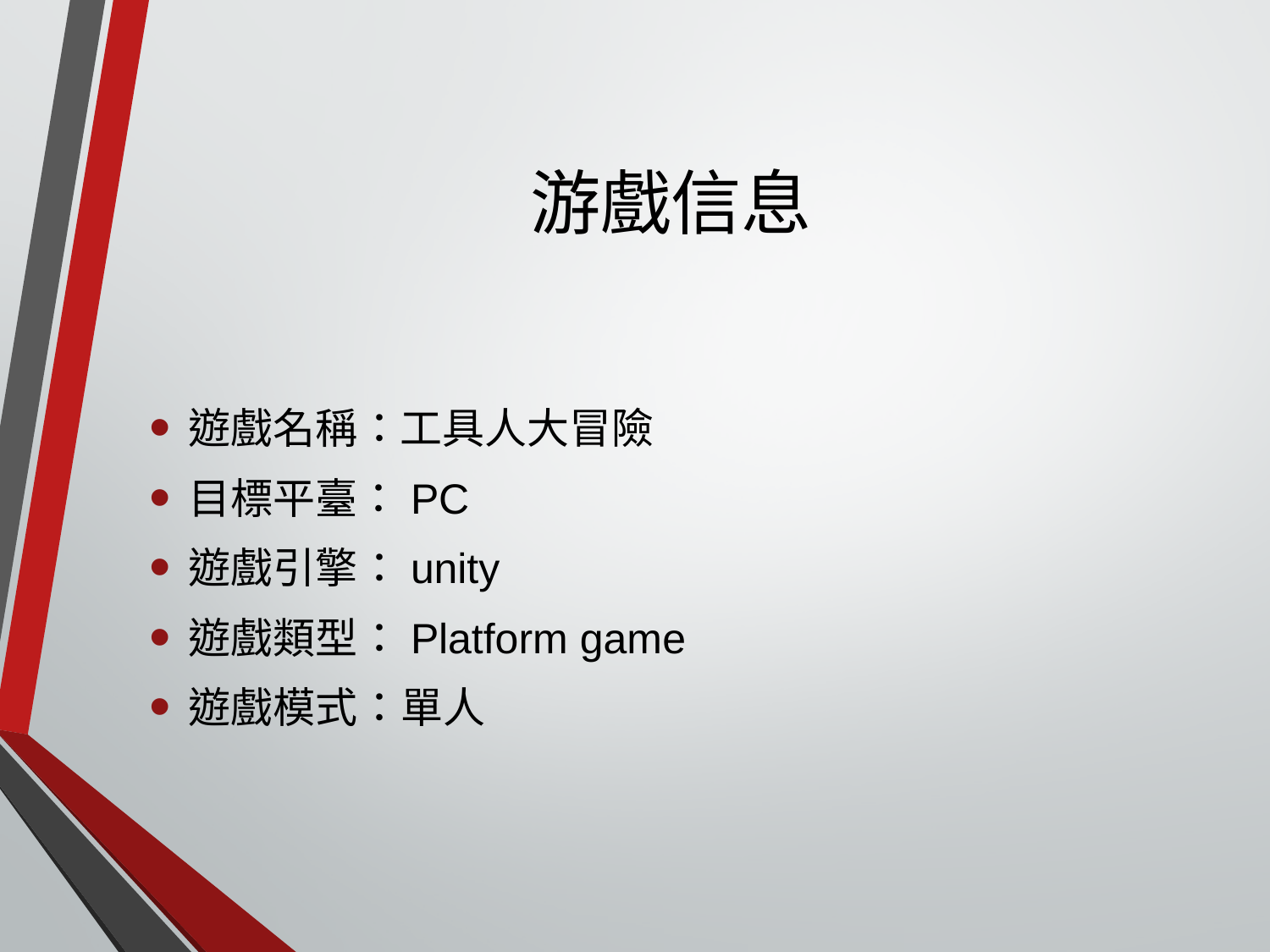

# 游戲信息
遊戲名稱：工具人大冒險
目標平臺：PC
遊戲引擎：unity
遊戲類型：Platform game
遊戲模式：單人